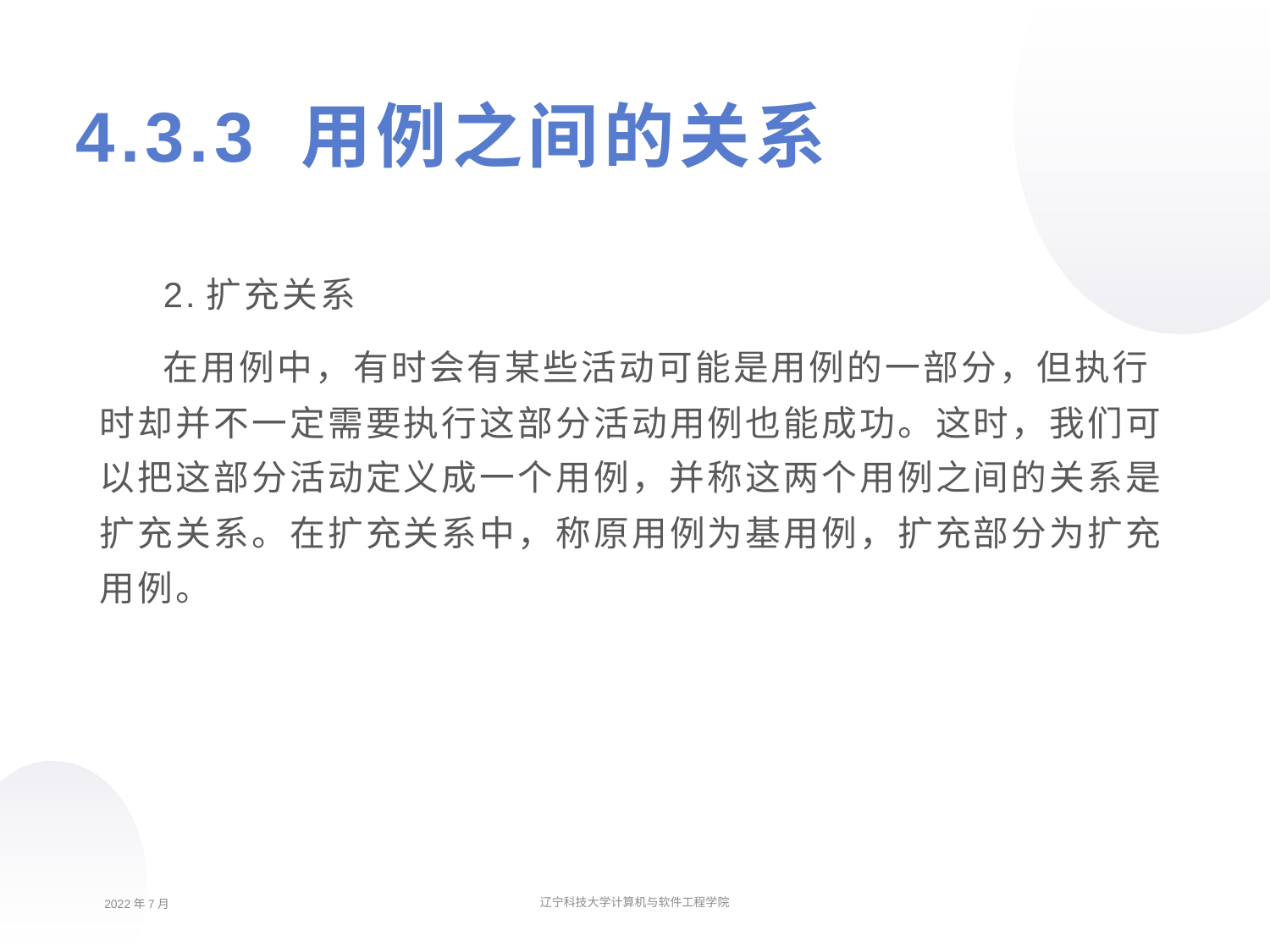

4.3.3 用例之间的关系
2.扩充关系
在用例中，有时会有某些活动可能是用例的一部分，但执行时却并不一定需要执行这部分活动用例也能成功。这时，我们可以把这部分活动定义成一个用例，并称这两个用例之间的关系是扩充关系。在扩充关系中，称原用例为基用例，扩充部分为扩充用例。

2022年7月
辽宁科技大学计算机与软件工程学院
36